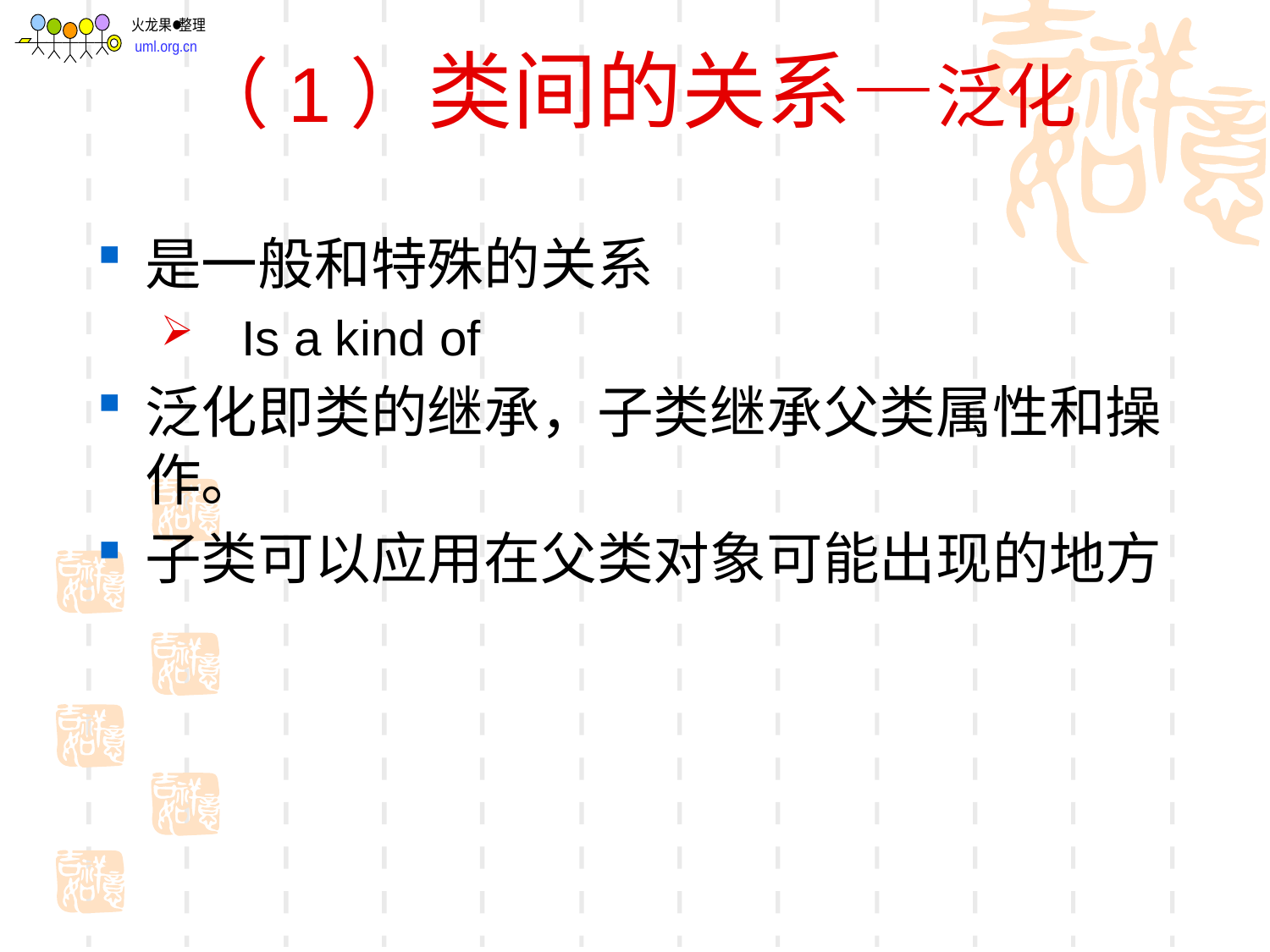

# （1）类间的关系—泛化
是一般和特殊的关系
   Is a kind of
泛化即类的继承，子类继承父类属性和操作。
子类可以应用在父类对象可能出现的地方